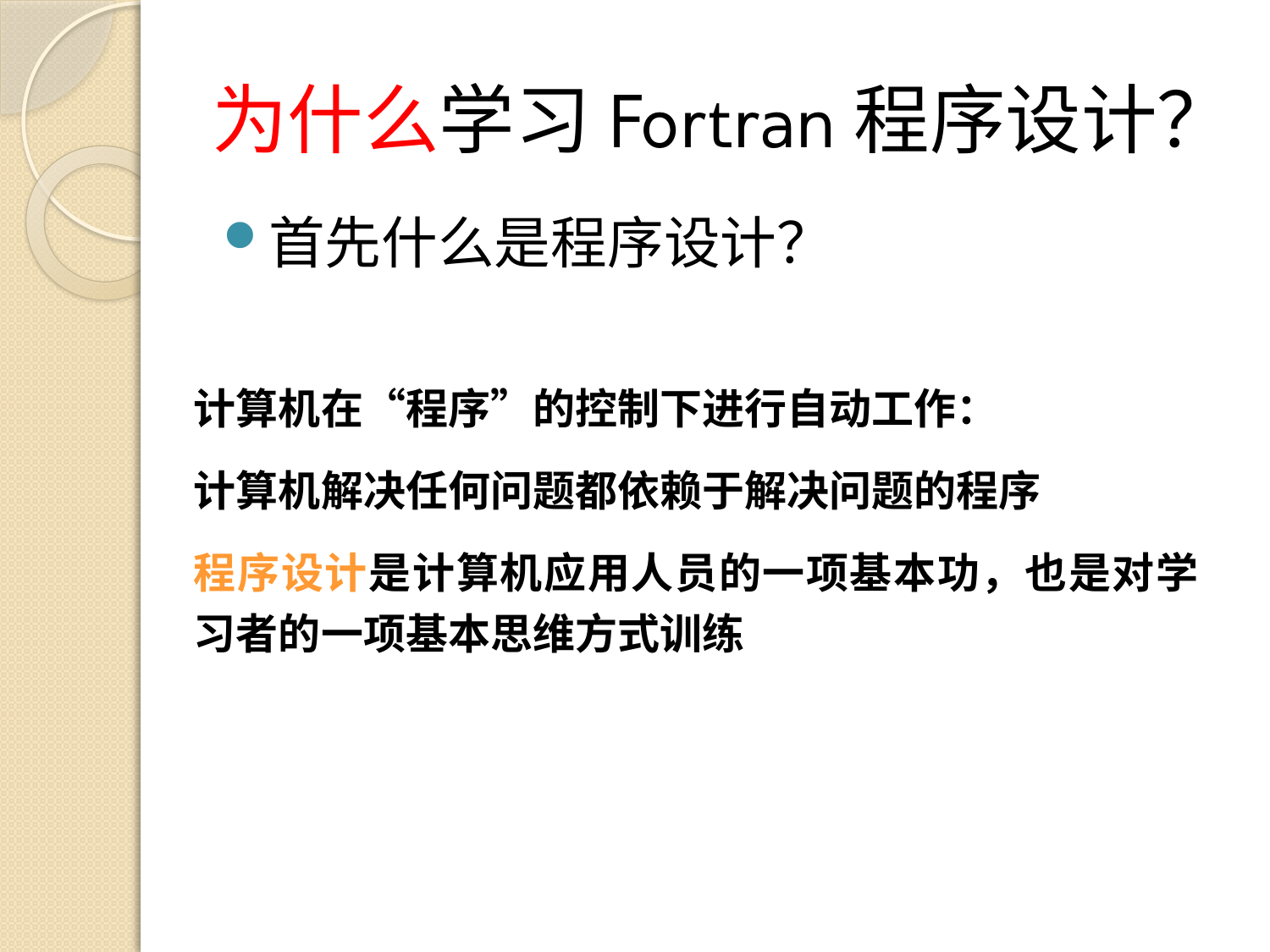

# 为什么学习Fortran程序设计？
首先什么是程序设计？
计算机在“程序”的控制下进行自动工作：
计算机解决任何问题都依赖于解决问题的程序
程序设计是计算机应用人员的一项基本功，也是对学习者的一项基本思维方式训练